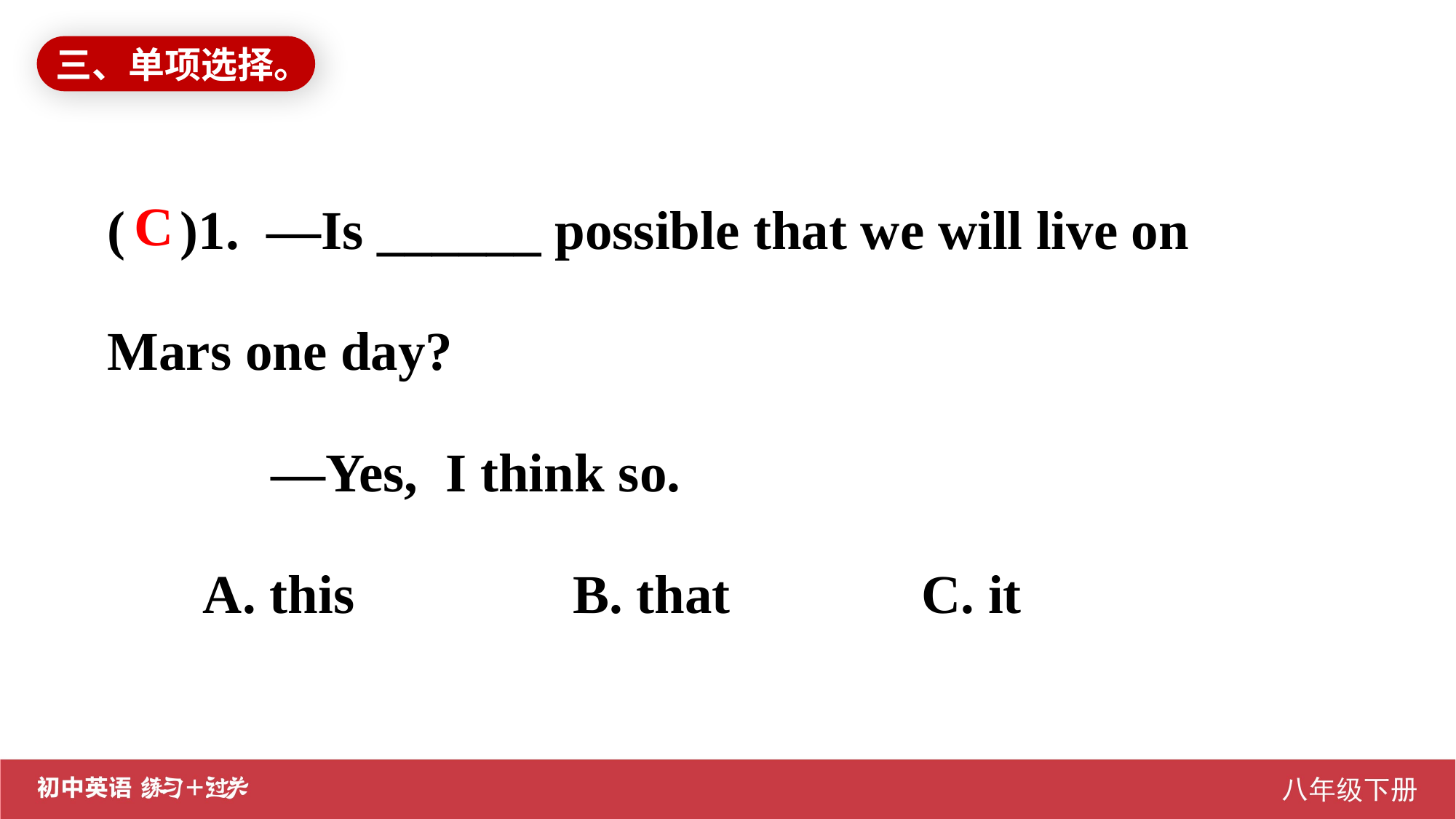

三、单项选择。
(    )1.  —Is ______ possible that we will live on Mars one day?
            —Yes,  I think so.
       A. this                B. that              C. it
C